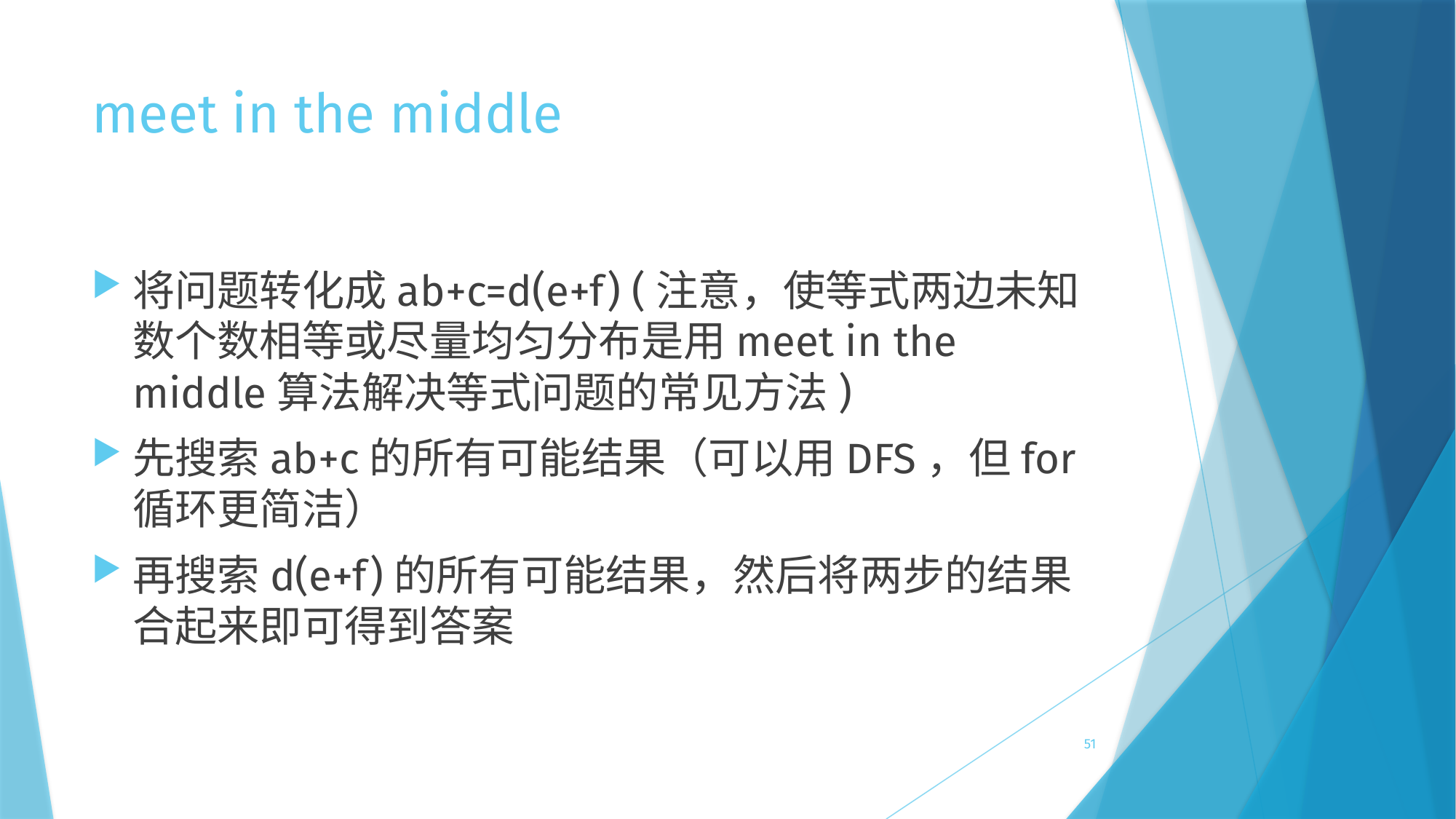

# meet in the middle
将问题转化成ab+c=d(e+f) (注意，使等式两边未知数个数相等或尽量均匀分布是用meet in the middle算法解决等式问题的常见方法)
先搜索ab+c的所有可能结果（可以用DFS，但for循环更简洁）
再搜索d(e+f)的所有可能结果，然后将两步的结果合起来即可得到答案
51